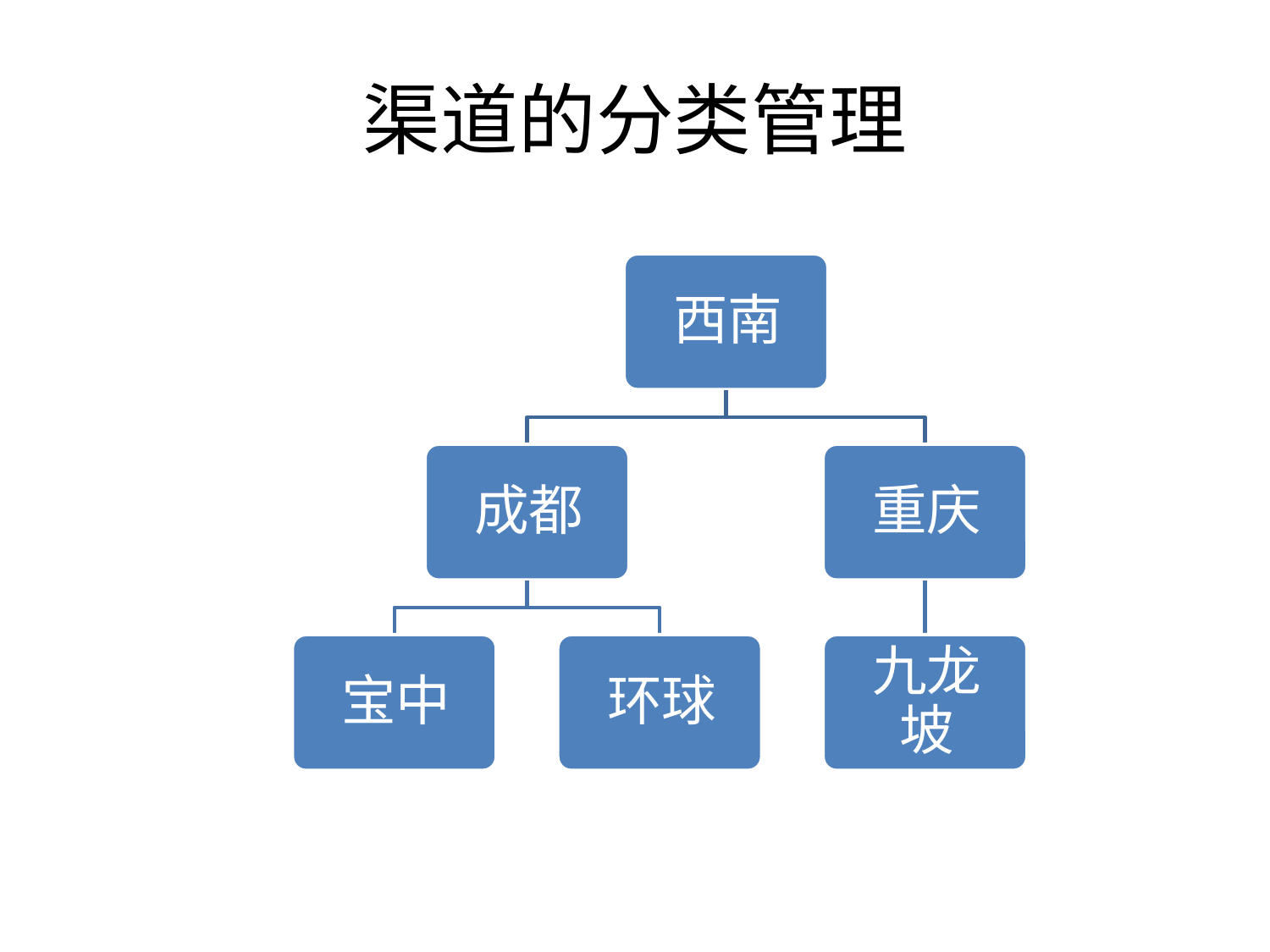

# 渠道的分类管理
西南
成都
宝中
环球
重庆
九龙坡